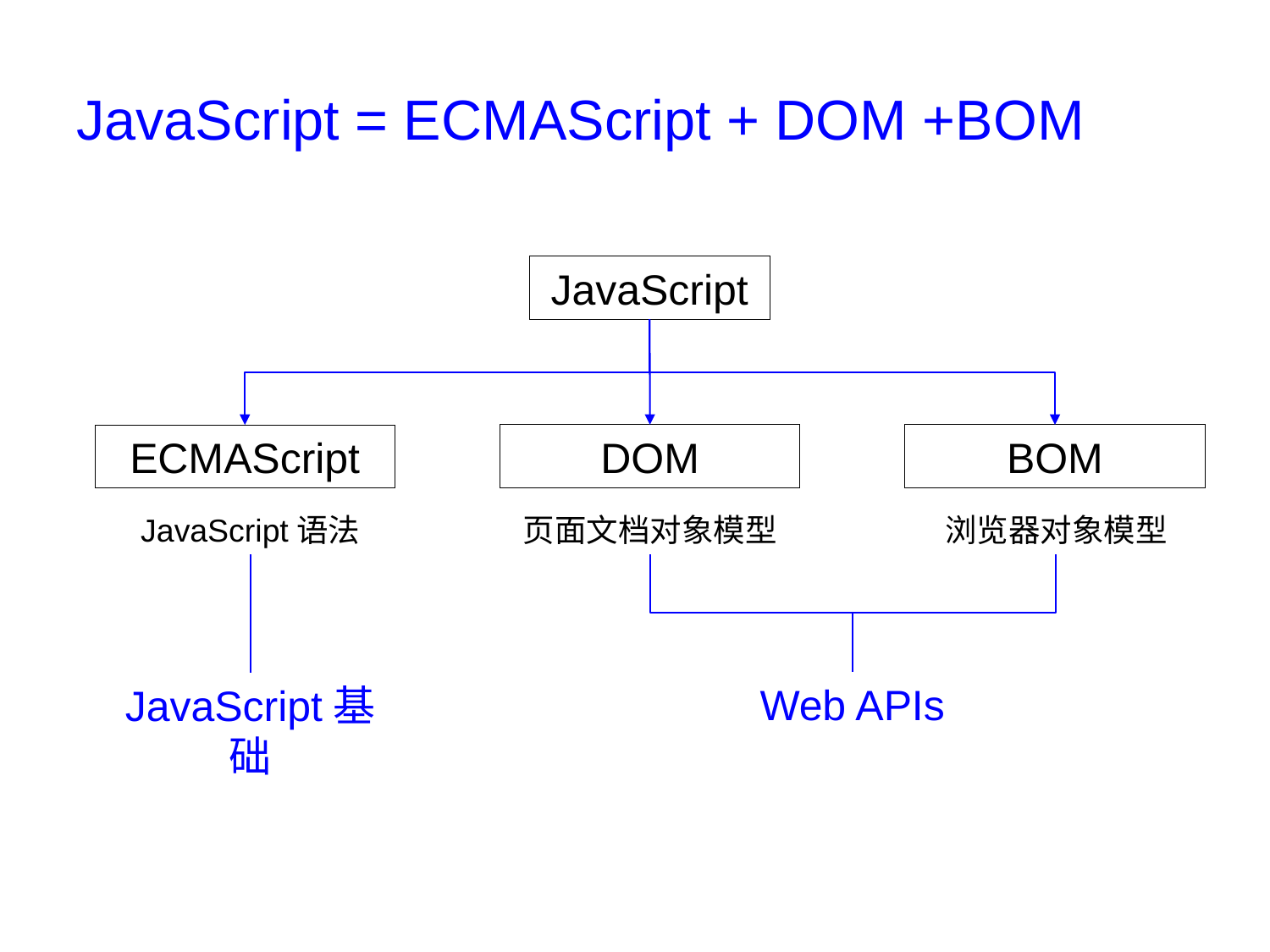

# JavaScript = ECMAScript + DOM +BOM
JavaScript
DOM
BOM
ECMAScript
JavaScript语法
页面文档对象模型
浏览器对象模型
Web APIs
JavaScript基础